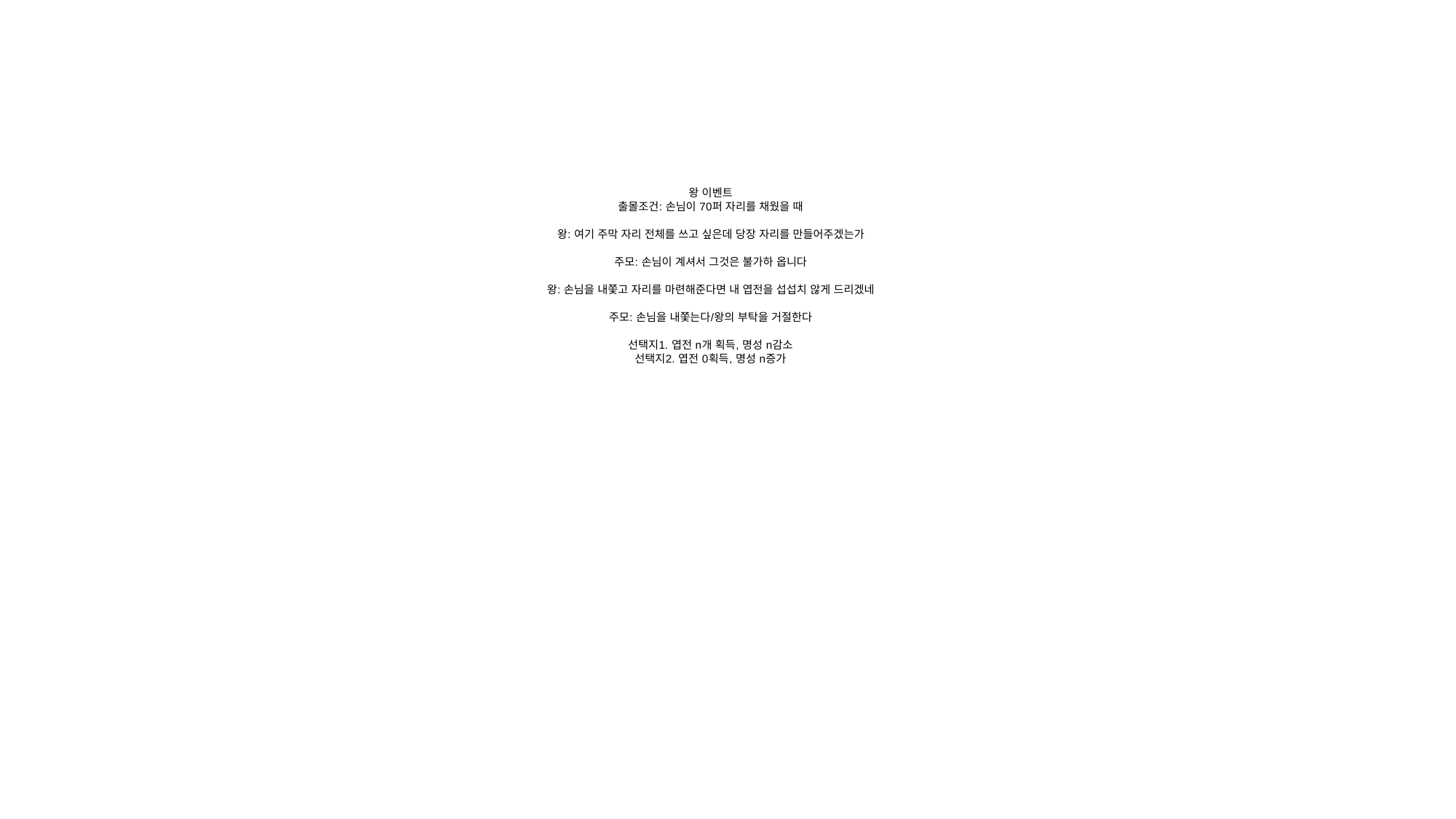

왕 이벤트
출몰조건: 손님이 70퍼 자리를 채웠을 때

왕: 여기 주막 자리 전체를 쓰고 싶은데 당장 자리를 만들어주겠는가

주모: 손님이 계셔서 그것은 불가하 옵니다

왕: 손님을 내쫓고 자리를 마련해준다면 내 엽전을 섭섭치 않게 드리겠네

주모: 손님을 내쫓는다/왕의 부탁을 거절한다

선택지1. 엽전 n개 획득, 명성 n감소
선택지2. 엽전 0획득, 명성 n증가